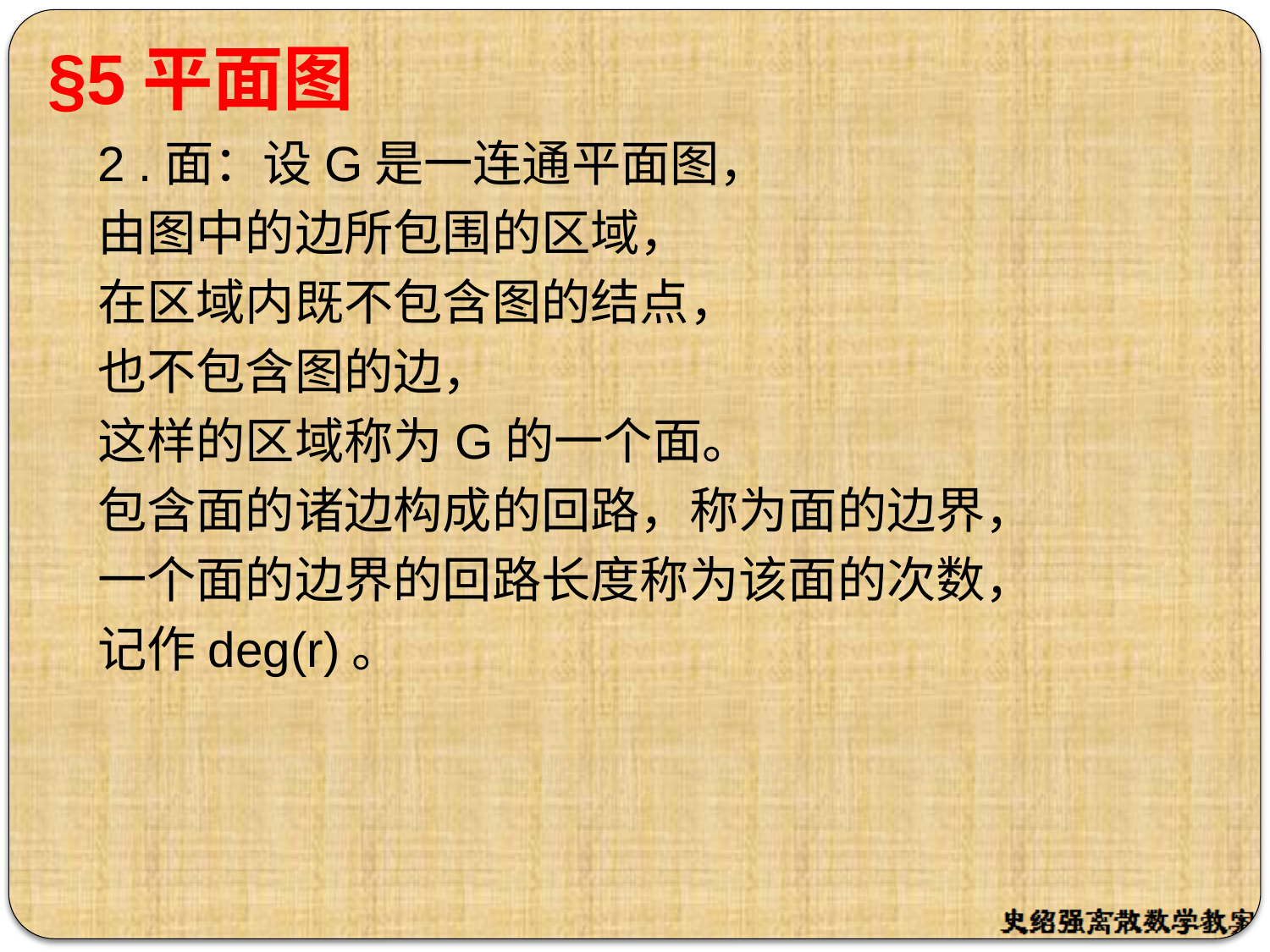

# §5平面图
2 .面：设G是一连通平面图，
由图中的边所包围的区域，
在区域内既不包含图的结点，
也不包含图的边，
这样的区域称为G的一个面。
包含面的诸边构成的回路，称为面的边界，
一个面的边界的回路长度称为该面的次数，
记作deg(r)。